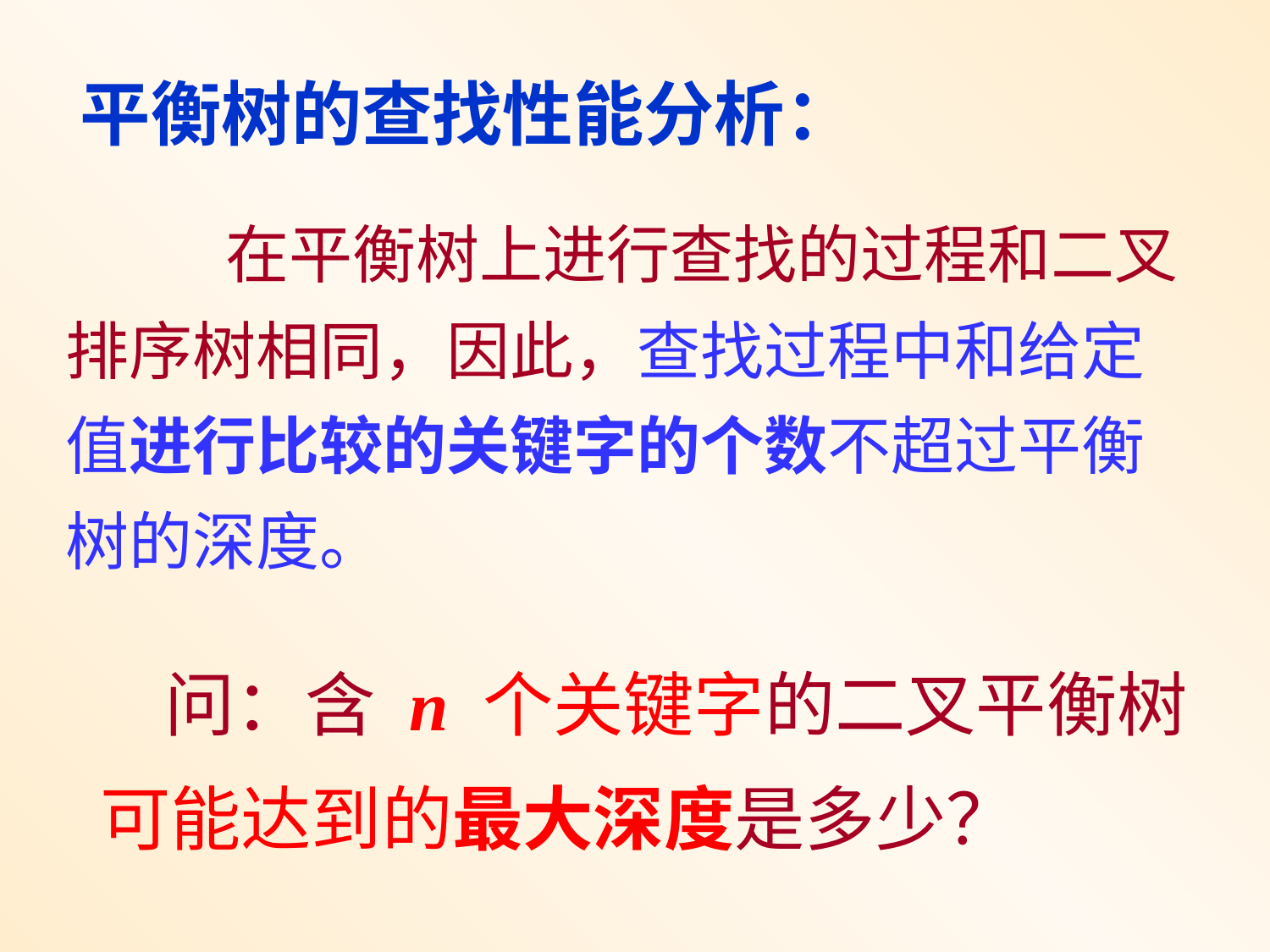

平衡树的查找性能分析：
         在平衡树上进行查找的过程和二叉排序树相同，因此，查找过程中和给定值进行比较的关键字的个数不超过平衡 树的深度。
   问：含 n 个关键字的二叉平衡树可能达到的最大深度是多少？